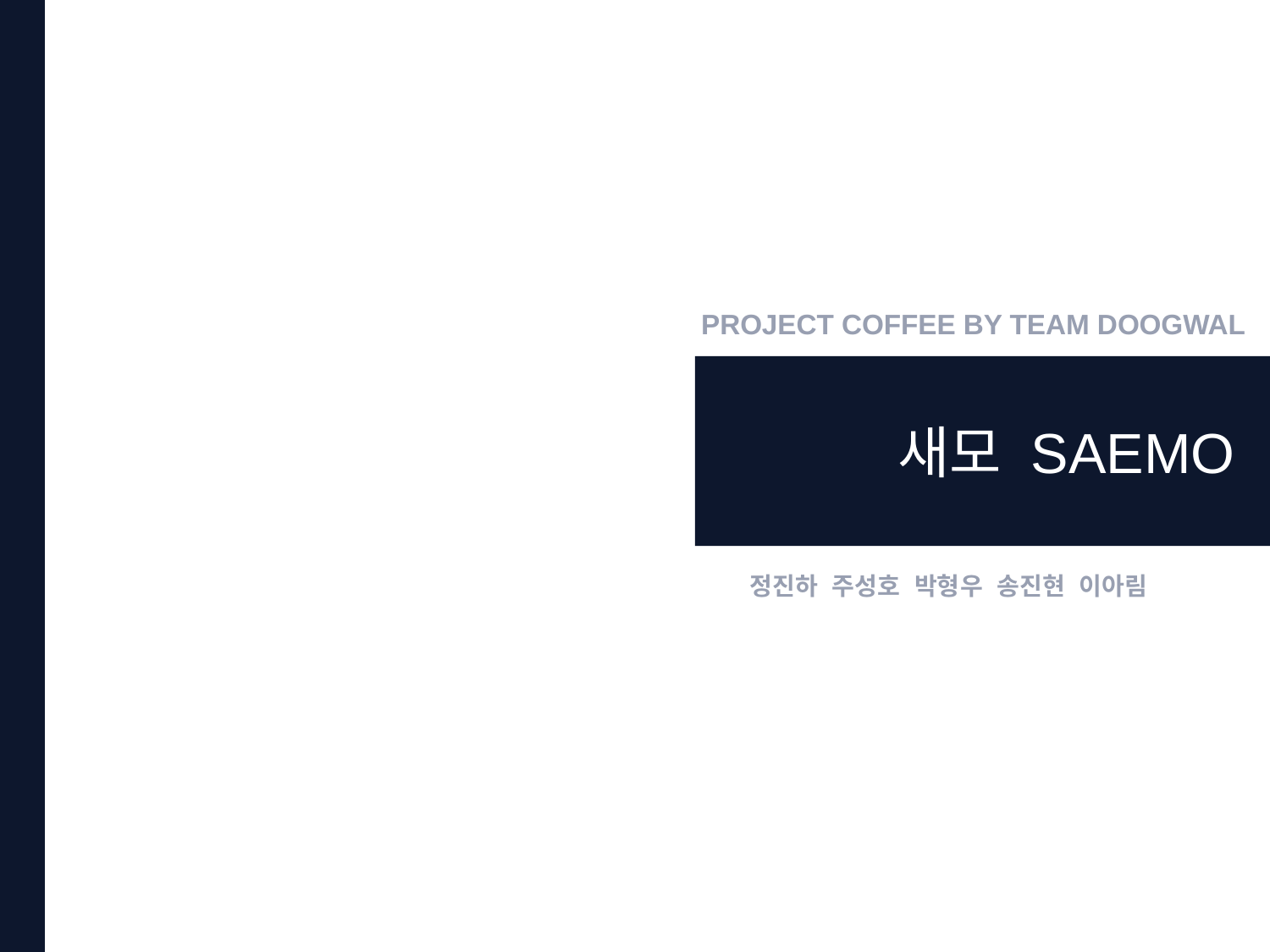

PROJECT COFFEE BY TEAM DOOGWAL

새모 SAEMO
정진하  주성호  박형우  송진현  이아림